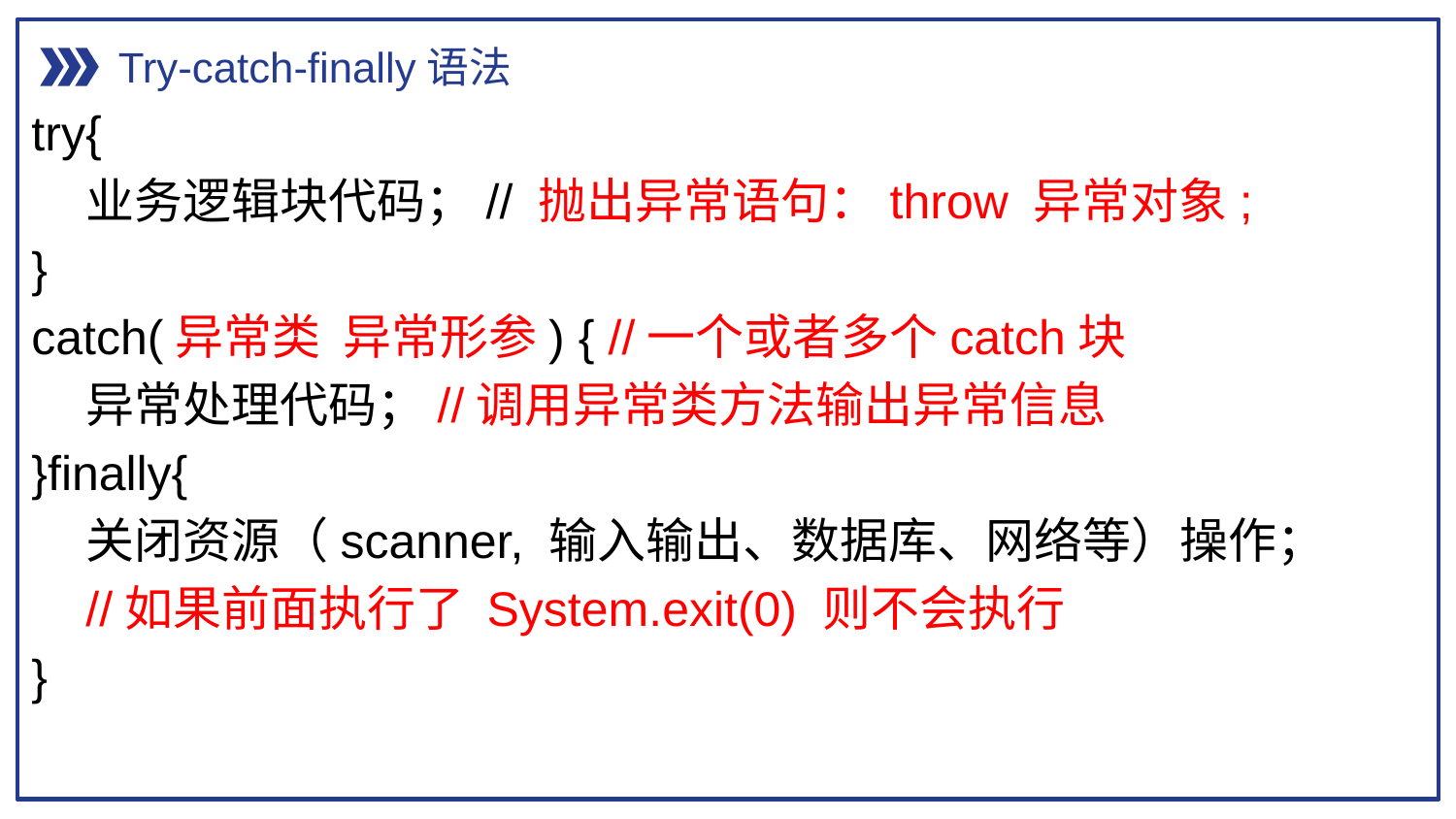

Try-catch-finally语法

try{
	业务逻辑块代码；// 抛出异常语句：throw 异常对象;
}
catch(异常类  异常形参) { //一个或者多个catch块
	异常处理代码；//调用异常类方法输出异常信息
}finally{
	关闭资源（scanner, 输入输出、数据库、网络等）操作；
    //如果前面执行了 System.exit(0) 则不会执行
}